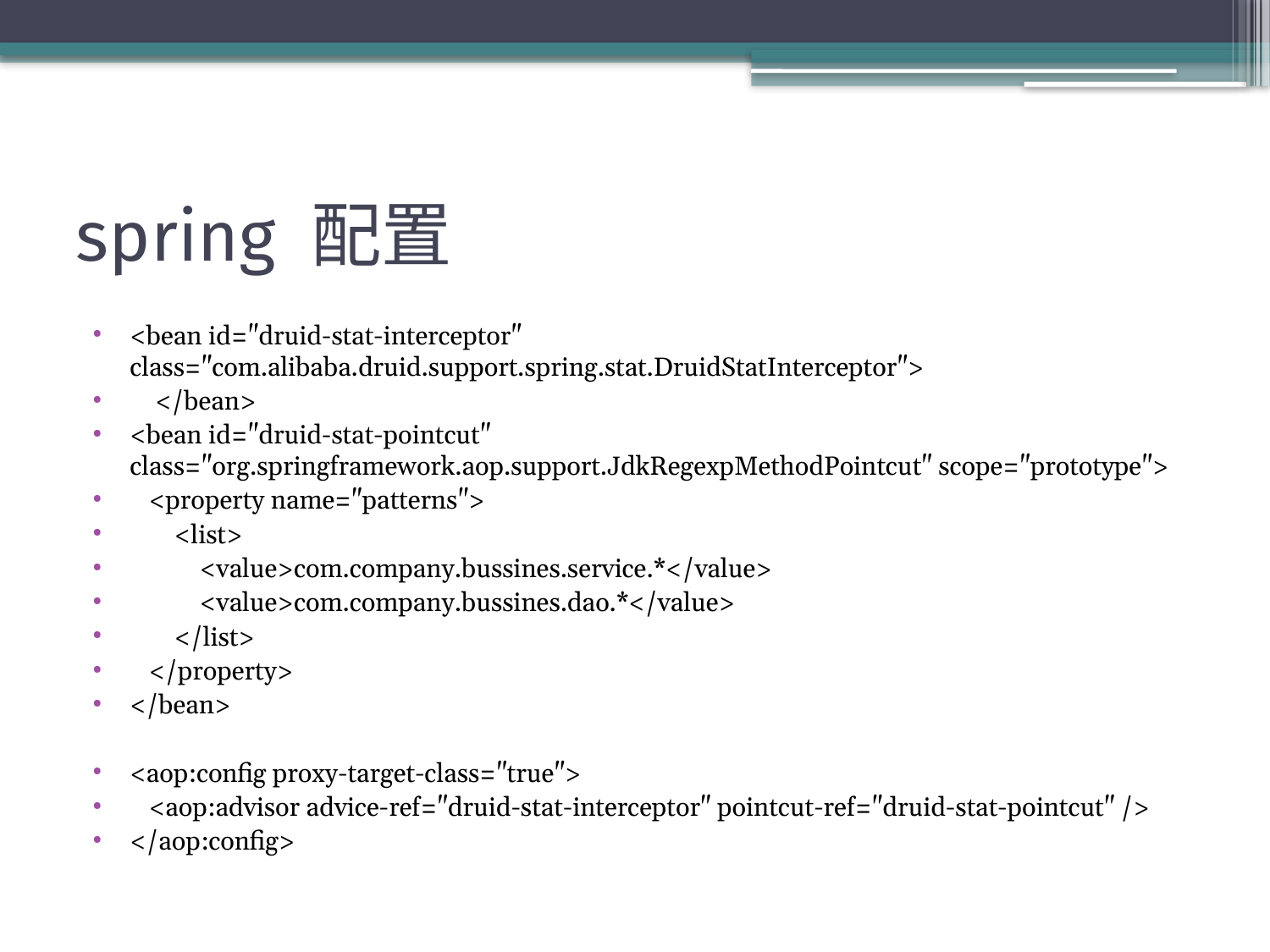

# spring 配置
<bean id="druid-stat-interceptor" class="com.alibaba.druid.support.spring.stat.DruidStatInterceptor">
    </bean>
<bean id="druid-stat-pointcut" class="org.springframework.aop.support.JdkRegexpMethodPointcut" scope="prototype">
   <property name="patterns">
       <list>
           <value>com.company.bussines.service.*</value>
           <value>com.company.bussines.dao.*</value>
       </list>
   </property>
</bean>

<aop:config proxy-target-class="true">
   <aop:advisor advice-ref="druid-stat-interceptor" pointcut-ref="druid-stat-pointcut" />
</aop:config>